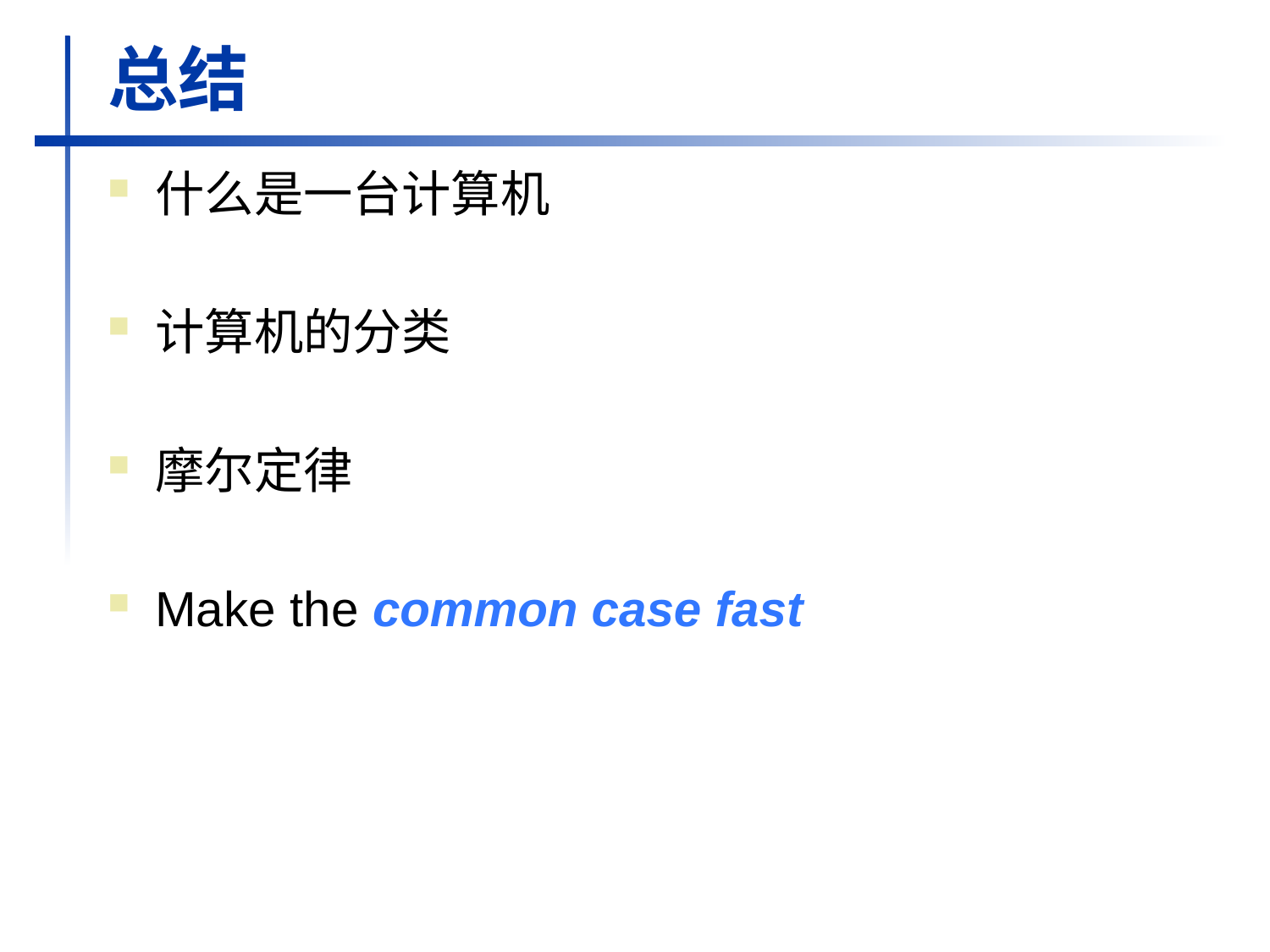

# 总结
什么是一台计算机

计算机的分类

摩尔定律

Make the common case fast